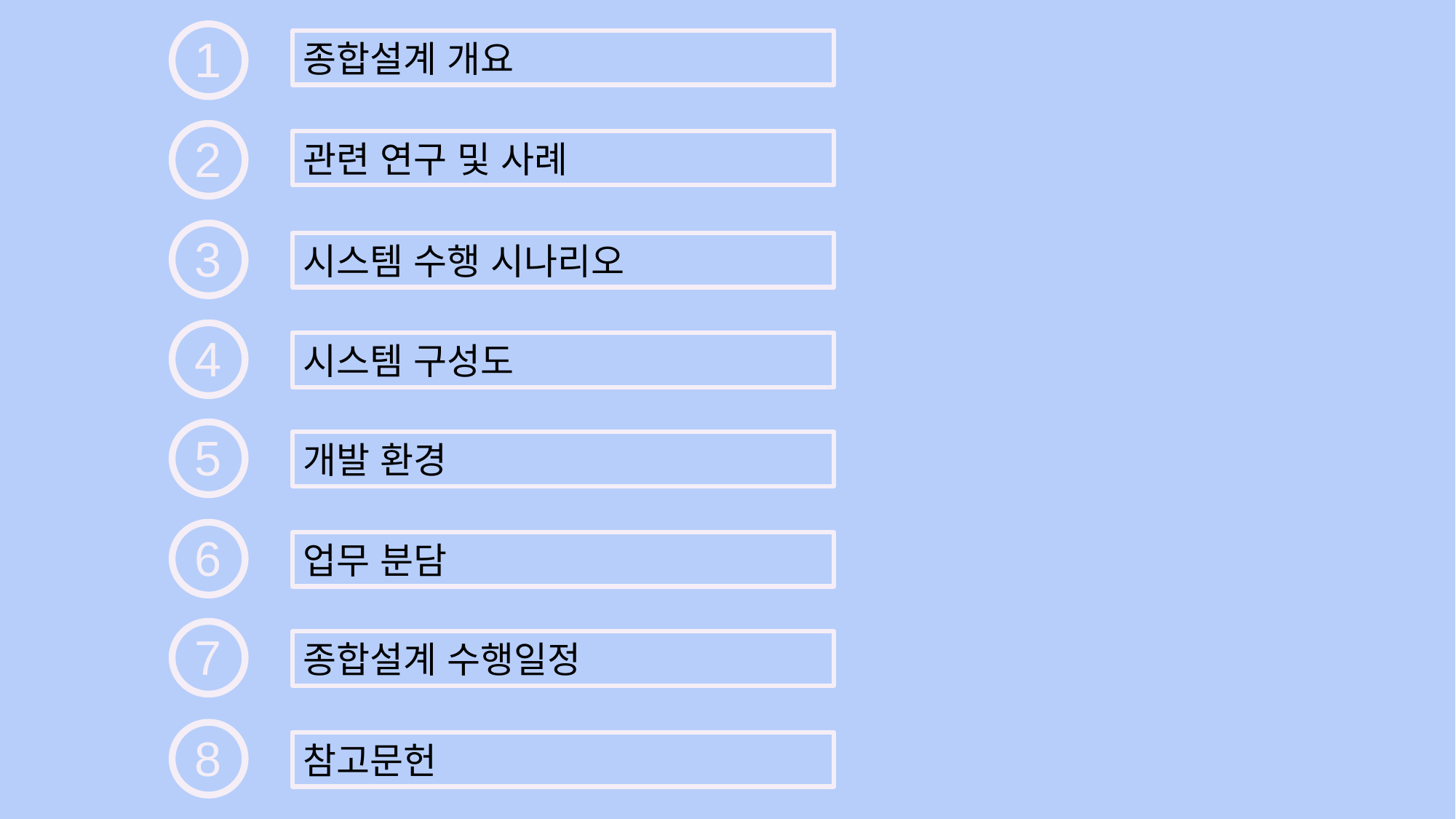

1
종합설계 개요

2
관련 연구 및 사례

3
시스템 수행 시나리오

4
시스템 구성도

5
개발 환경

6
업무 분담

7
종합설계 수행일정

8
참고문헌